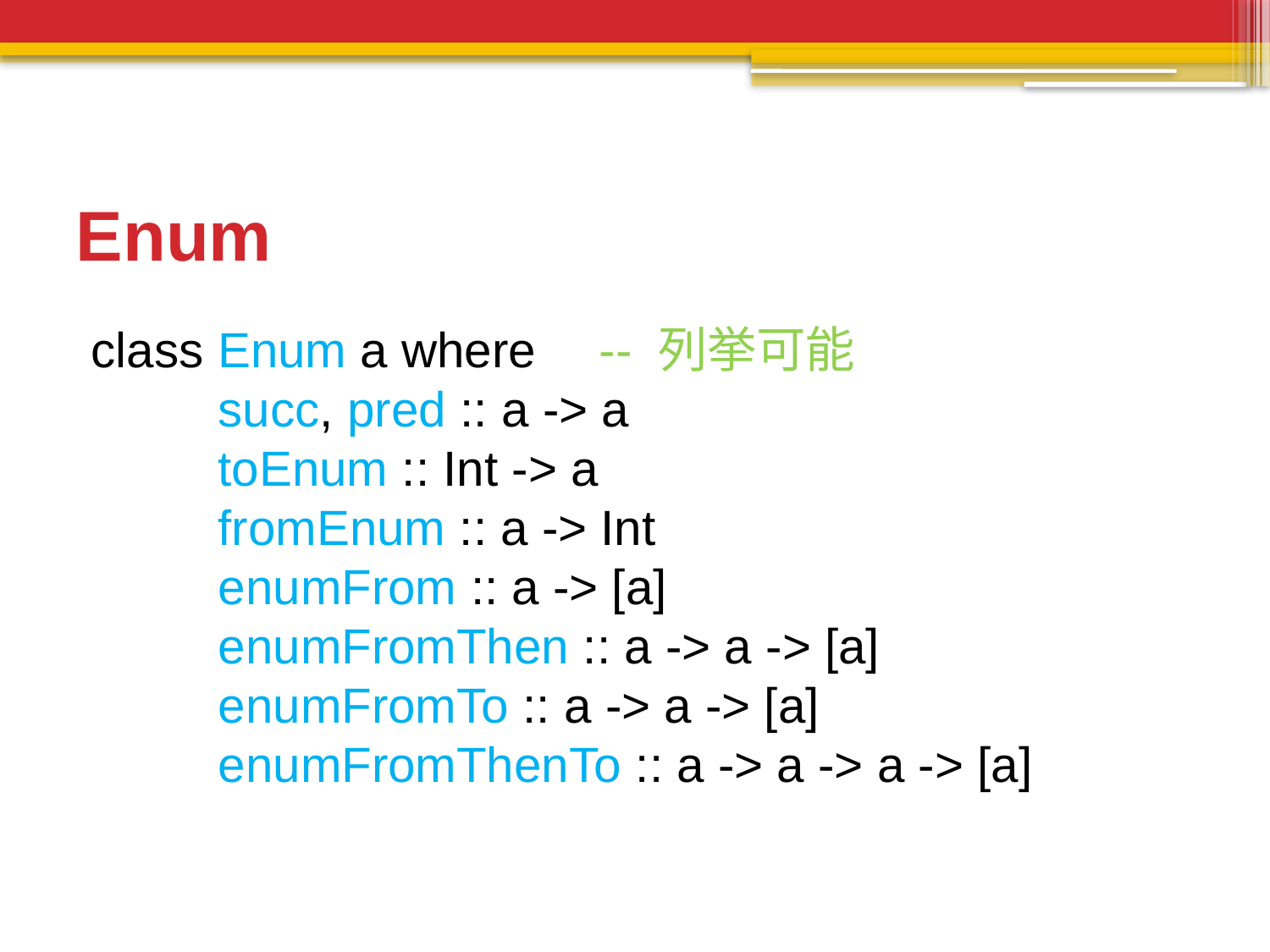

# Enum
class Enum a where	-- 列挙可能
	succ, pred :: a -> a
	toEnum :: Int -> a
	fromEnum :: a -> Int
	enumFrom :: a -> [a]
	enumFromThen :: a -> a -> [a]
	enumFromTo :: a -> a -> [a]
	enumFromThenTo :: a -> a -> a -> [a]